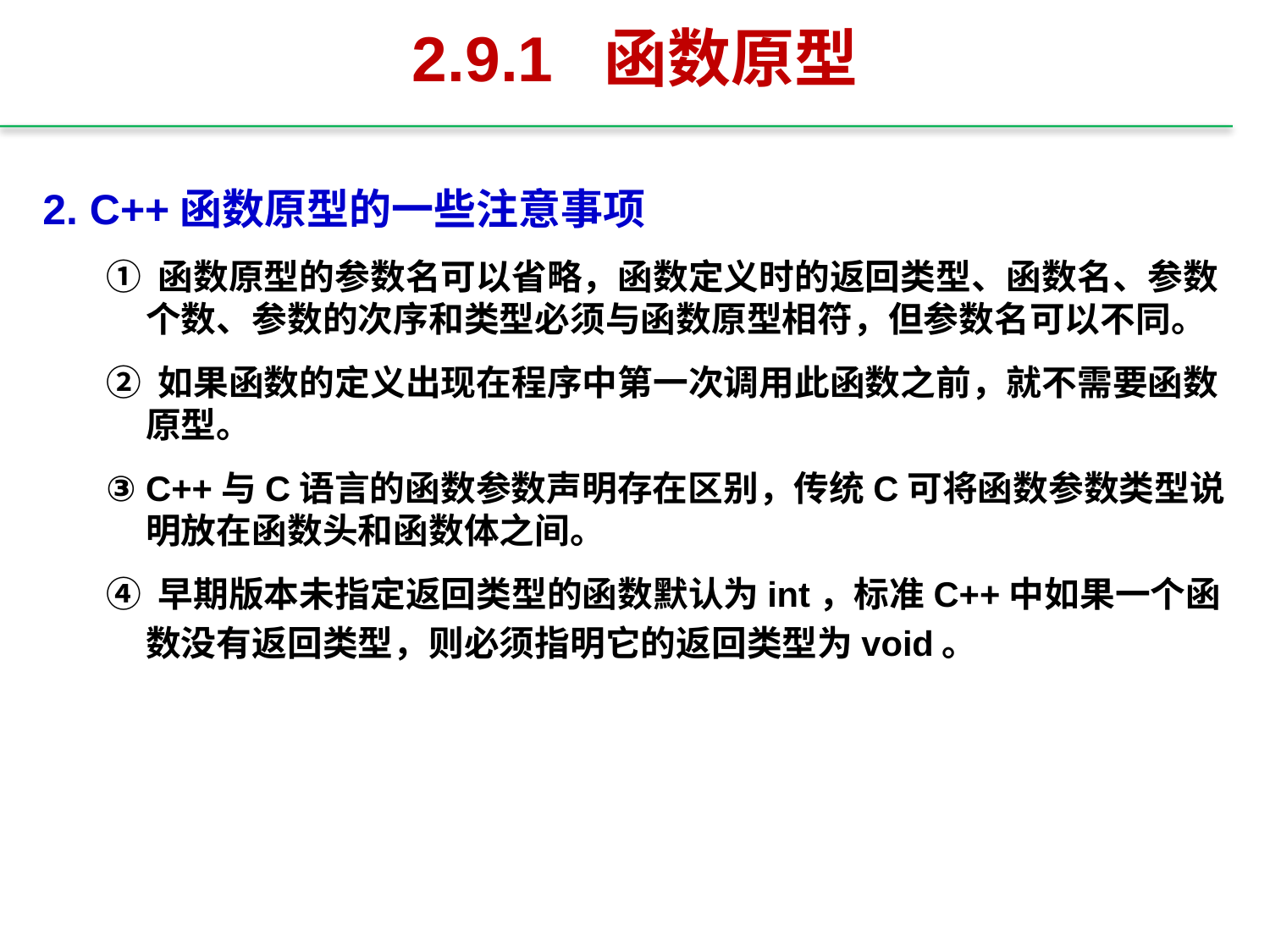

# 2.9.1  函数原型
2. C++函数原型的一些注意事项
① 函数原型的参数名可以省略，函数定义时的返回类型、函数名、参数个数、参数的次序和类型必须与函数原型相符，但参数名可以不同。
② 如果函数的定义出现在程序中第一次调用此函数之前，就不需要函数原型。
③ C++与C语言的函数参数声明存在区别，传统C可将函数参数类型说明放在函数头和函数体之间。
④ 早期版本未指定返回类型的函数默认为int，标准C++中如果一个函数没有返回类型，则必须指明它的返回类型为void。